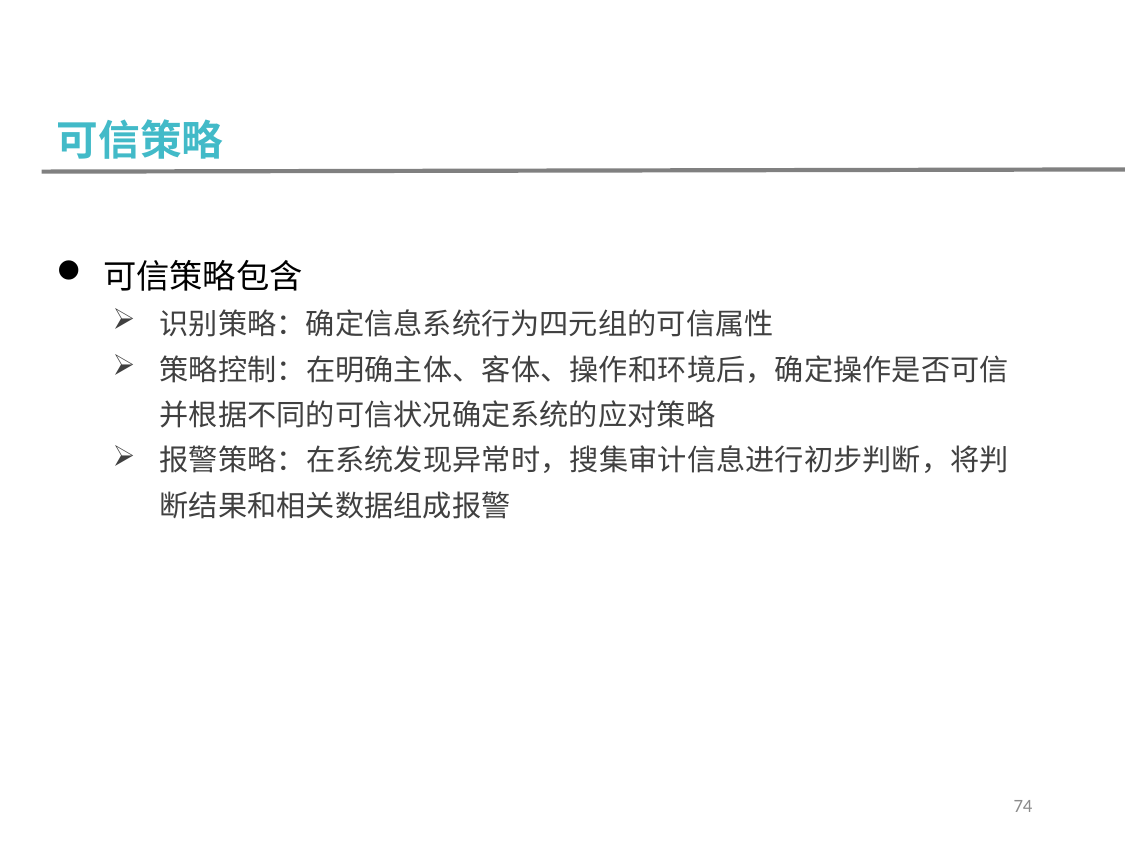

可信策略
可信策略包含
识别策略：确定信息系统行为四元组的可信属性
策略控制：在明确主体、客体、操作和环境后，确定操作是否可信并根据不同的可信状况确定系统的应对策略
报警策略：在系统发现异常时，搜集审计信息进行初步判断，将判断结果和相关数据组成报警
74